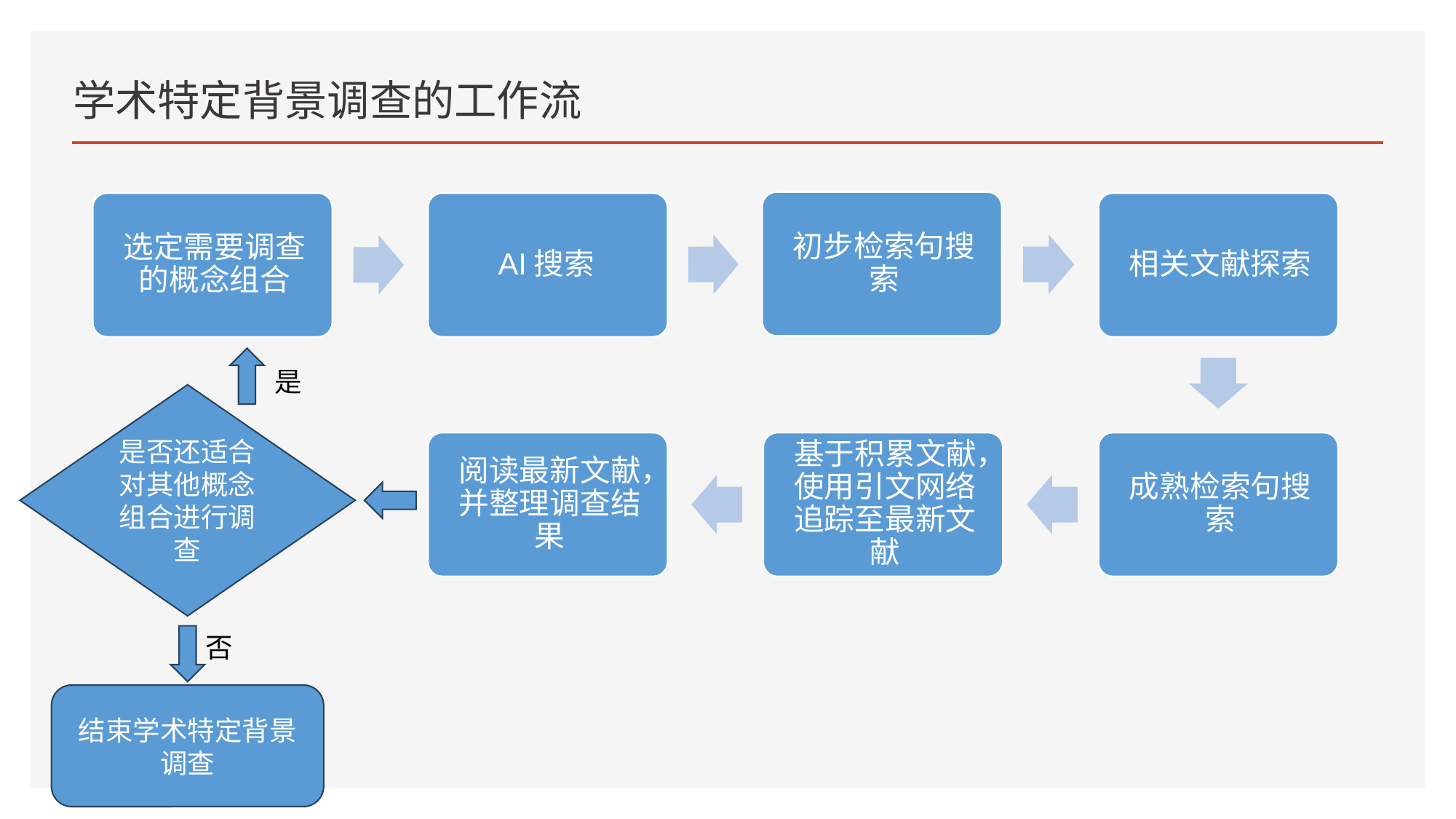

# 学术特定背景调查的工作流
选定需要调查的概念组合

AI搜索

初步检索句搜索

相关文献探索

成熟检索句搜索

基于积累文献，使用引文网络追踪至最新文献

阅读最新文献，并整理调查结果

是
是否还适合对其他概念组合进行调查

否

结束学术特定背景调查